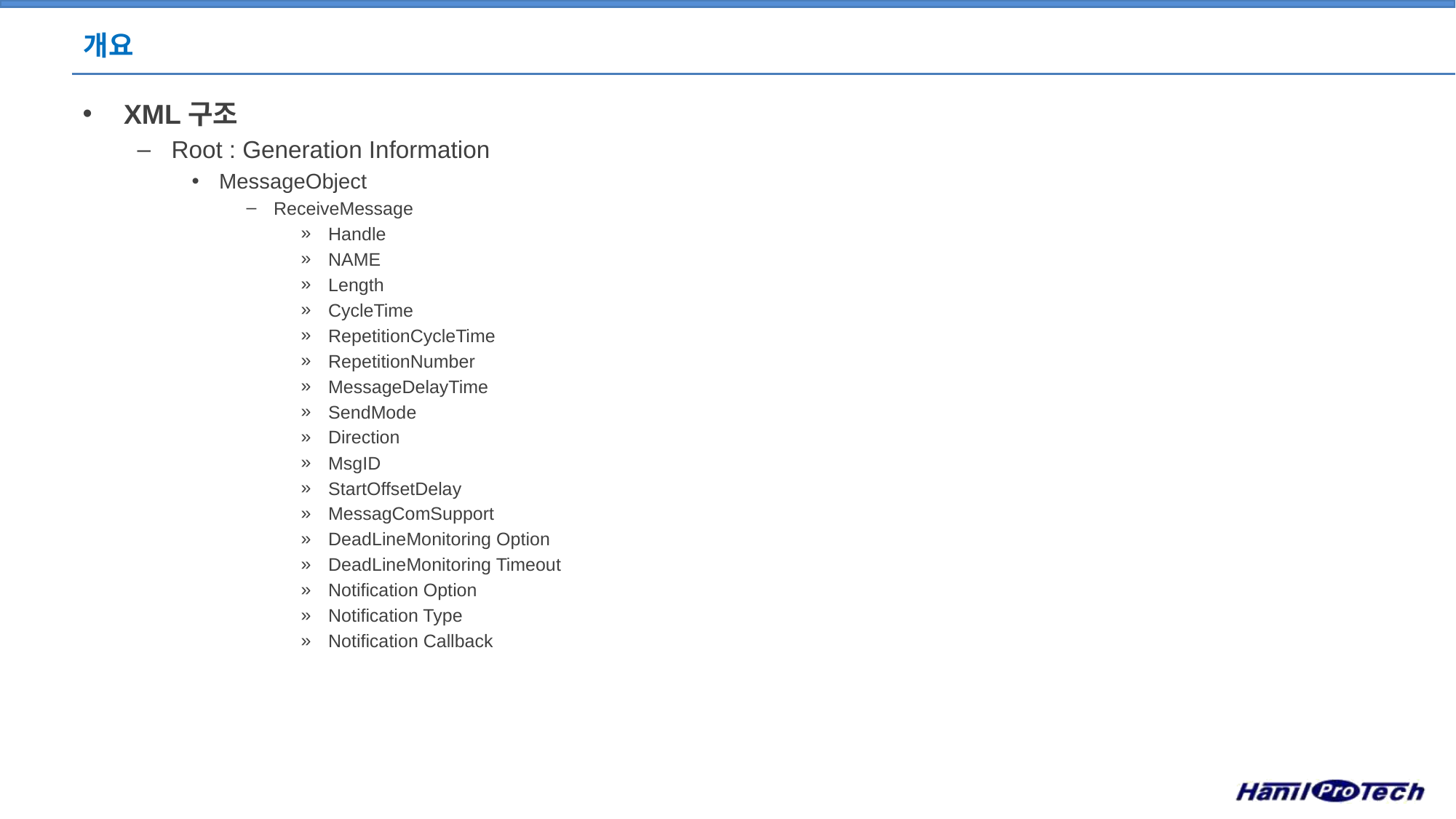

# 개요
XML구조
Root : Generation Information
MessageObject
ReceiveMessage
Handle
NAME
Length
CycleTime
RepetitionCycleTime
RepetitionNumber
MessageDelayTime
SendMode
Direction
MsgID
StartOffsetDelay
MessagComSupport
DeadLineMonitoring Option
DeadLineMonitoring Timeout
Notification Option
Notification Type
Notification Callback